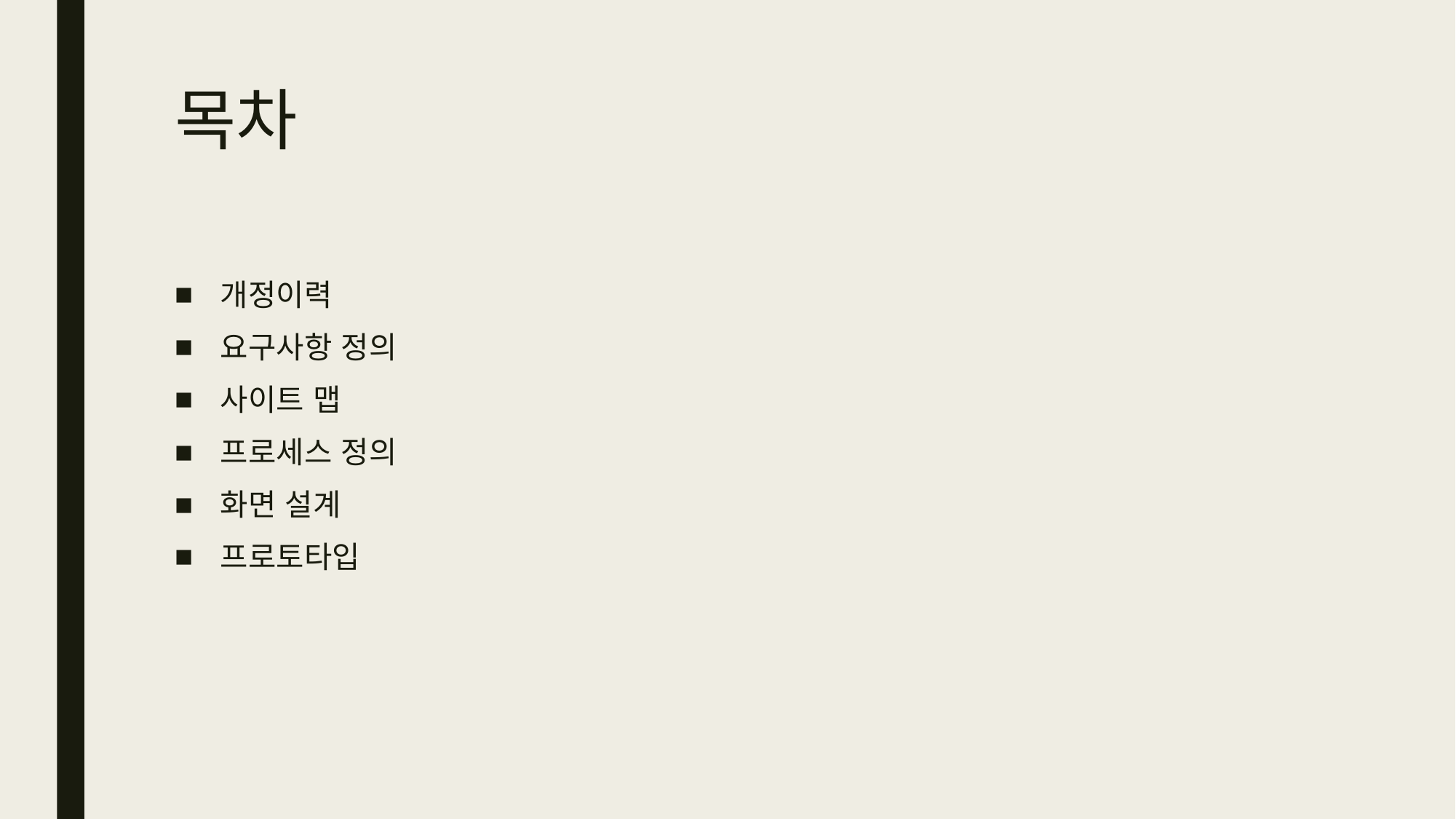

# 목차
개정이력
요구사항 정의
사이트 맵
프로세스 정의
화면 설계
프로토타입